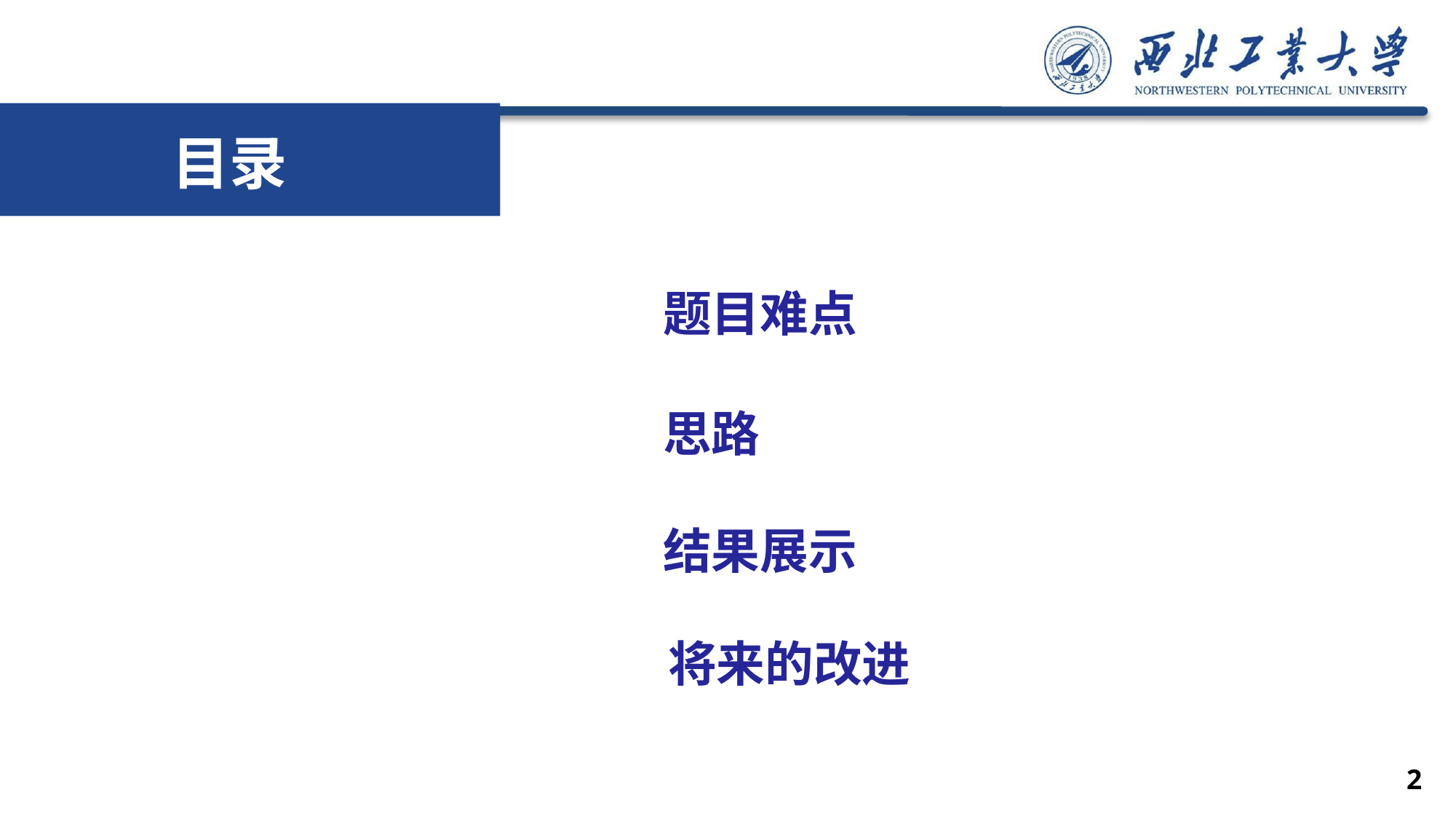

目录
题⽬难点
01
思路
结果展示
将来的改进
2